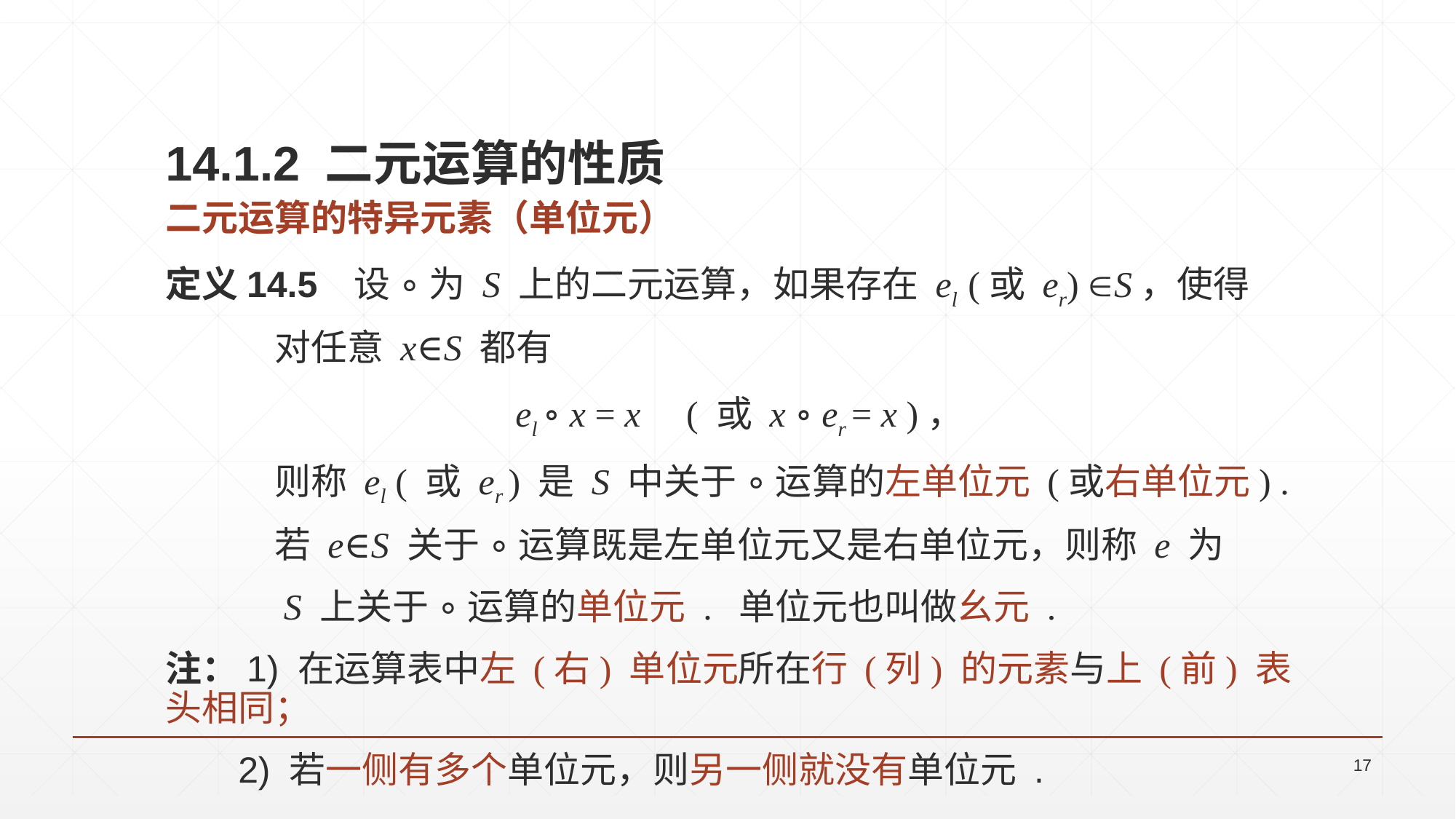

# 14.1.2 二元运算的性质
二元运算的特异元素（单位元）
定义14.5   设 ∘ 为 S 上的二元运算，如果存在 el  (或 er) ∈S，使得
	对任意 x∈S 都有
el ∘ x = x     ( 或 x ∘ er = x )，
	则称 el ( 或 er ) 是 S 中关于 ∘ 运算的左单位元 (或右单位元) .
	若 e∈S 关于 ∘ 运算既是左单位元又是右单位元，则称 e 为
	 S 上关于 ∘ 运算的单位元 .  单位元也叫做幺元 .
注：1) 在运算表中左 (右) 单位元所在行 (列) 的元素与上 (前) 表头相同；
        2) 若一侧有多个单位元，则另一侧就没有单位元 .
17